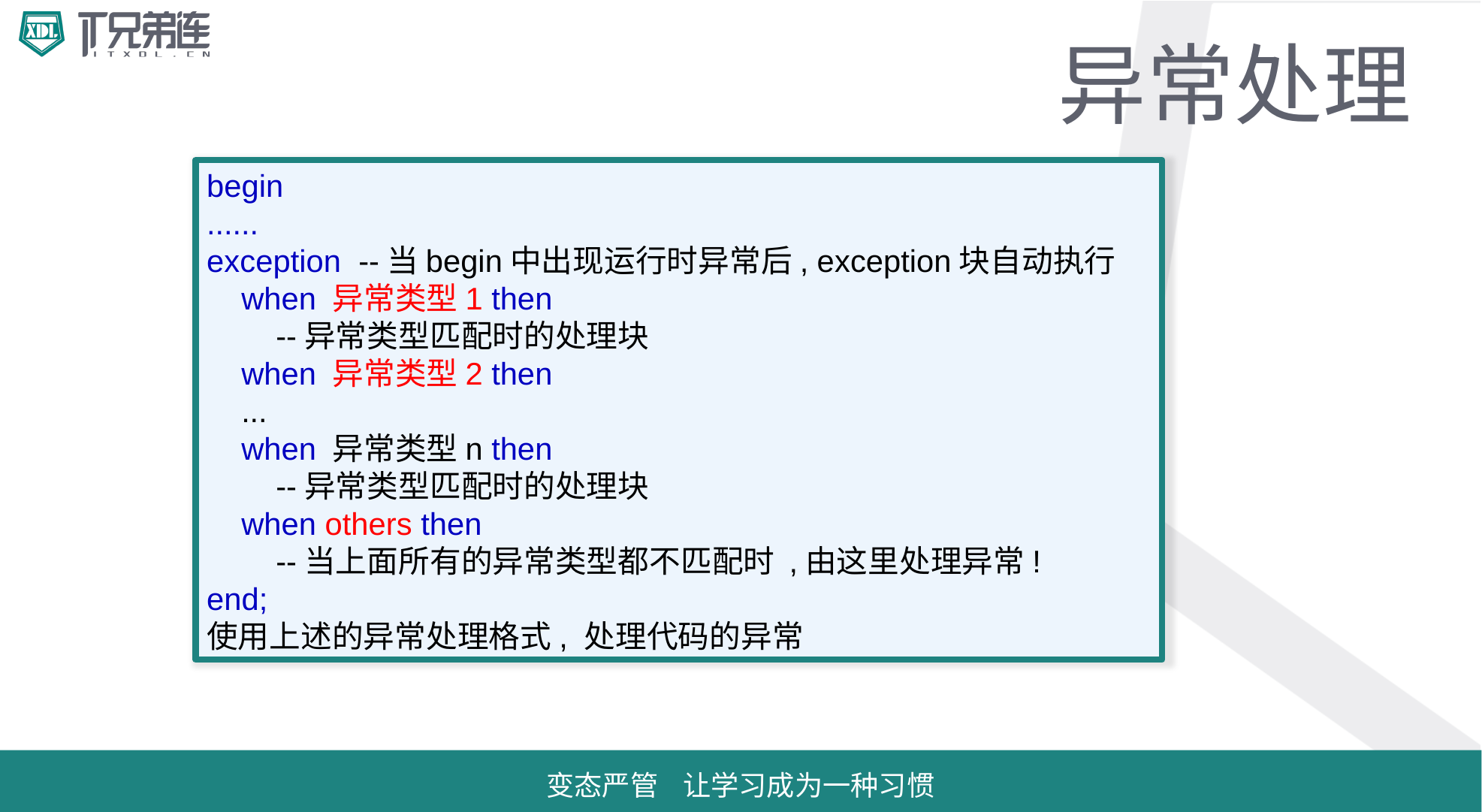

# 异常处理
begin
......
exception  --当begin中出现运行时异常后, exception块自动执行
    when 异常类型1 then
        --异常类型匹配时的处理块
    when 异常类型2 then
    ...
    when 异常类型n then
        --异常类型匹配时的处理块
    when others then
        --当上面所有的异常类型都不匹配时 ,由这里处理异常!
end;
使用上述的异常处理格式, 处理代码的异常